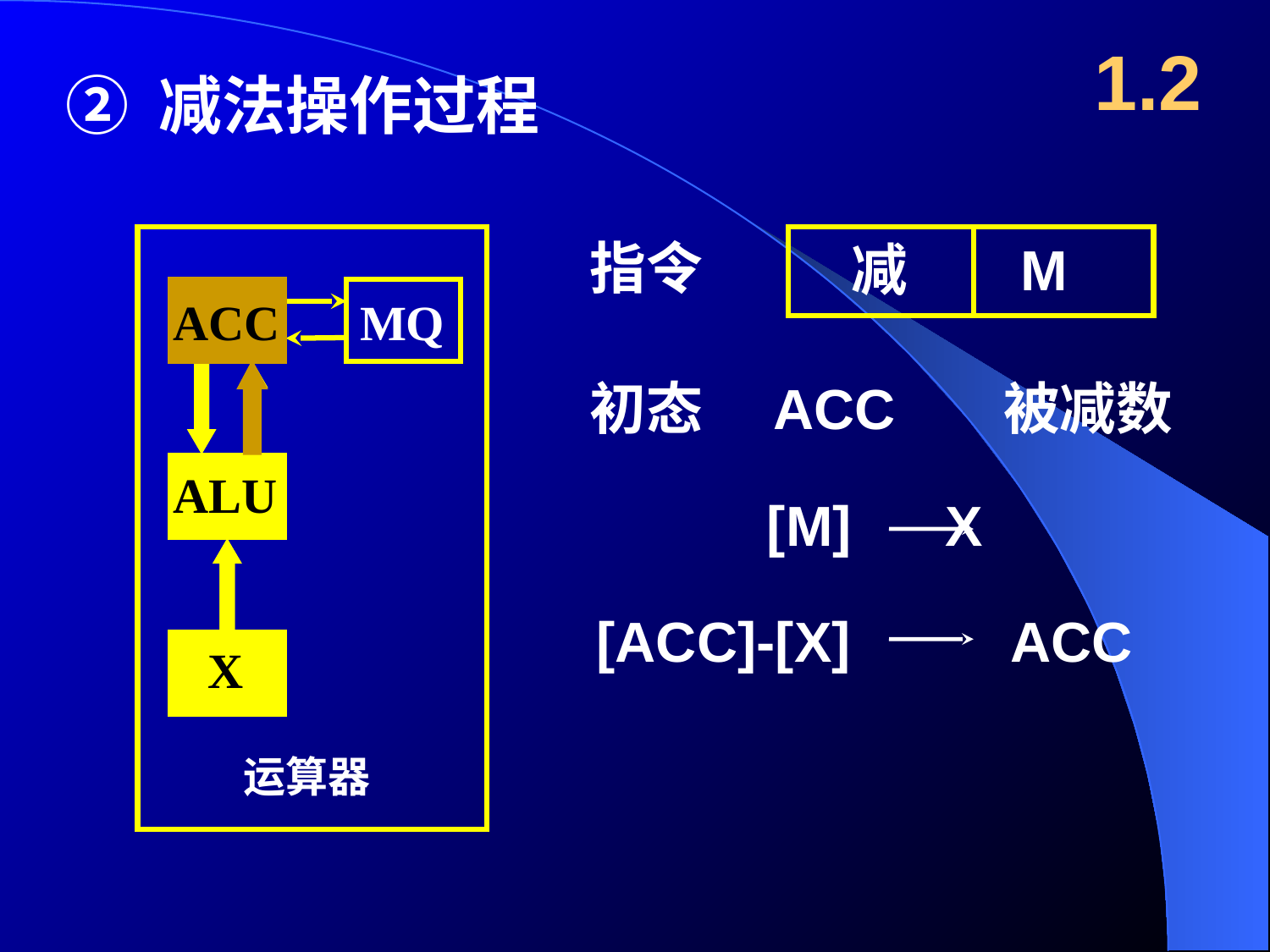

1.2
② 减法操作过程

指令

减
M

ACC
MQ

ALU

X
运算器

ACC
ACC      被减数
初态

ACC

ACC

[ACC]-[X]

ALU
[M]      X

X